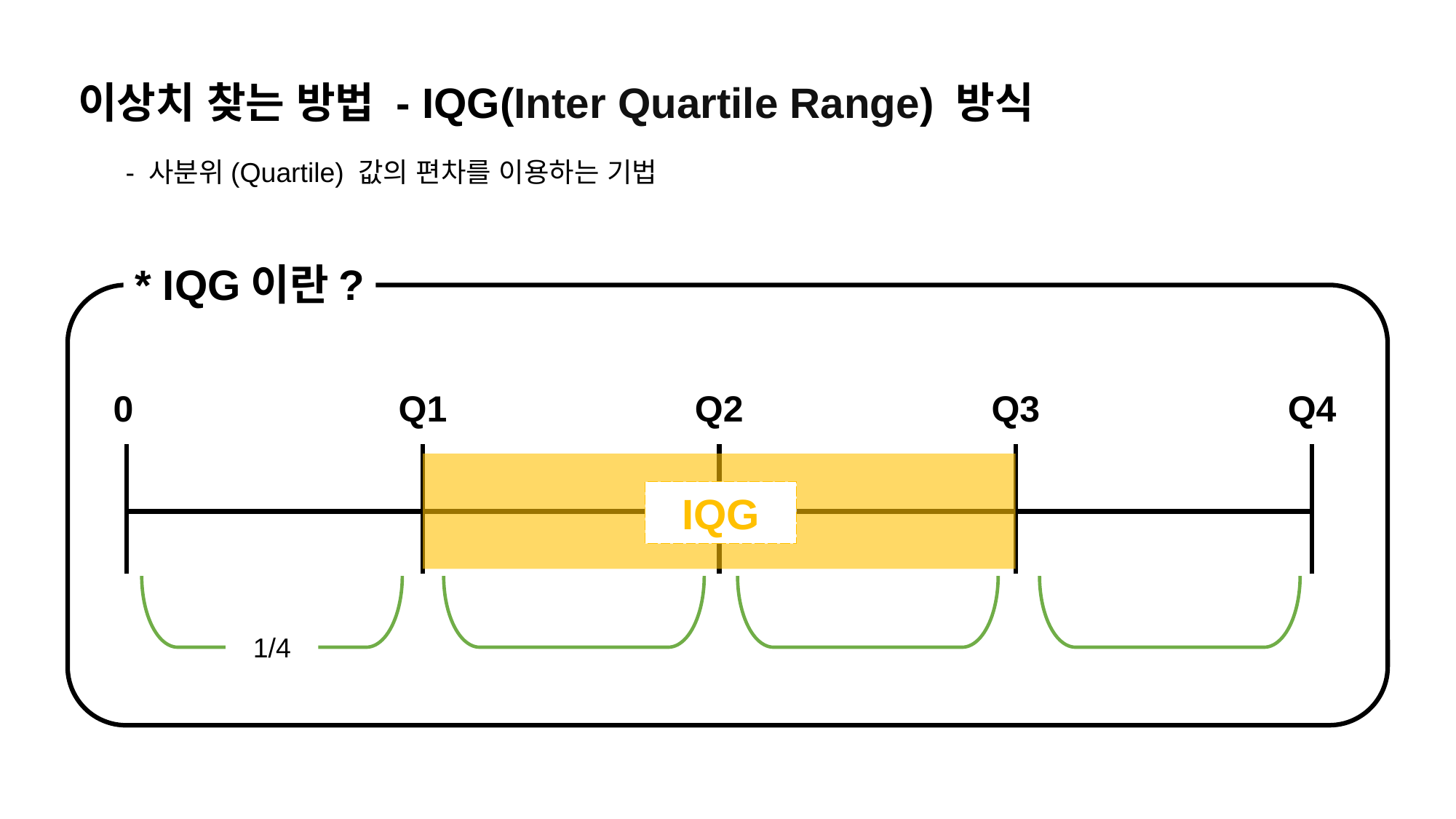

이상치 찾는 방법 - IQG(Inter Quartile Range) 방식
- 사분위(Quartile) 값의 편차를 이용하는 기법
* IQG이란?

0
Q4
Q3
Q1
Q2

IQG
1/4